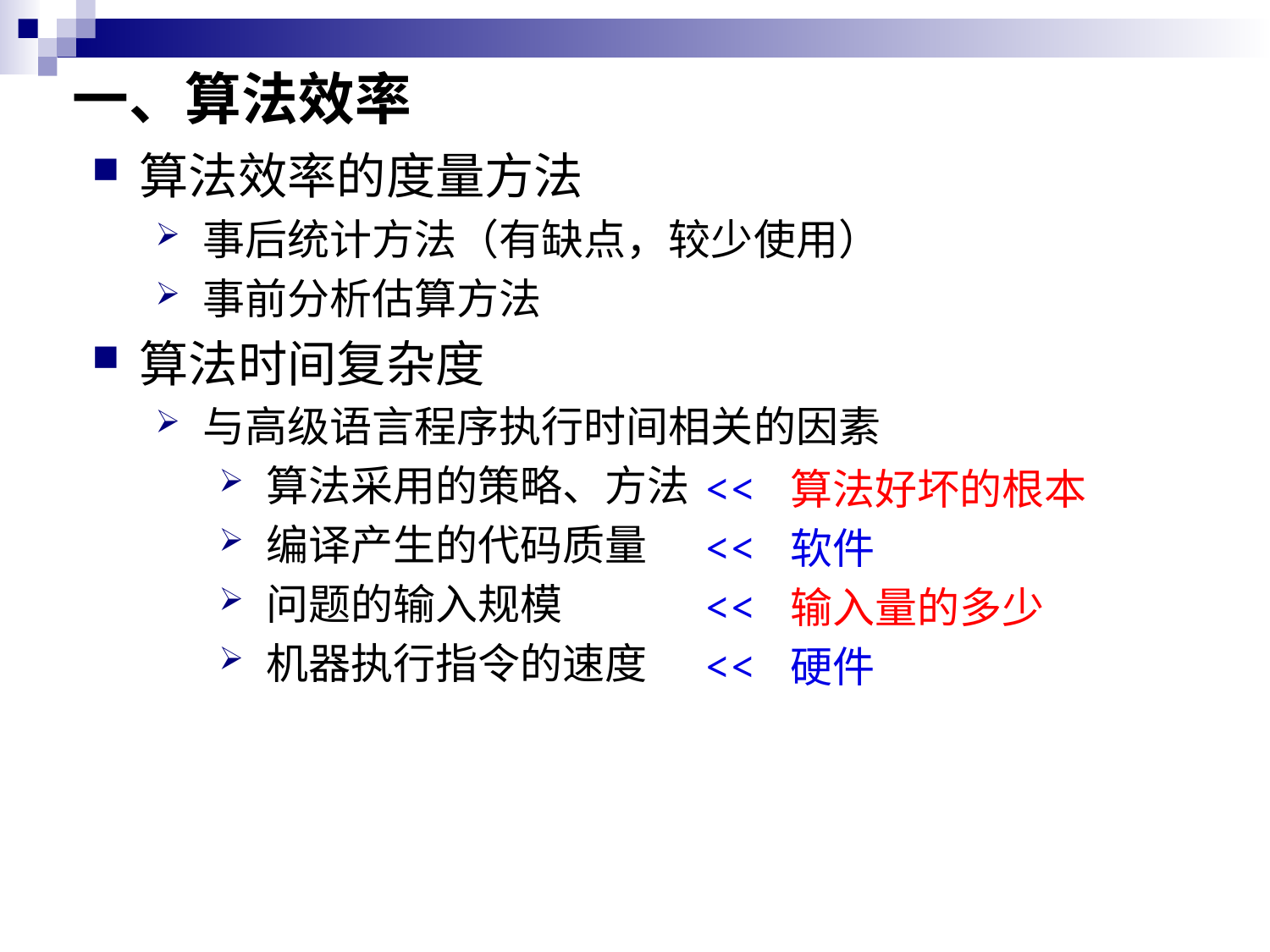

# 一、算法效率
算法效率的度量方法
事后统计方法（有缺点，较少使用）
事前分析估算方法
算法时间复杂度
与高级语言程序执行时间相关的因素
算法采用的策略、方法
编译产生的代码质量
问题的输入规模
机器执行指令的速度

<< 算法好坏的根本
<< 软件
<< 输入量的多少
<< 硬件